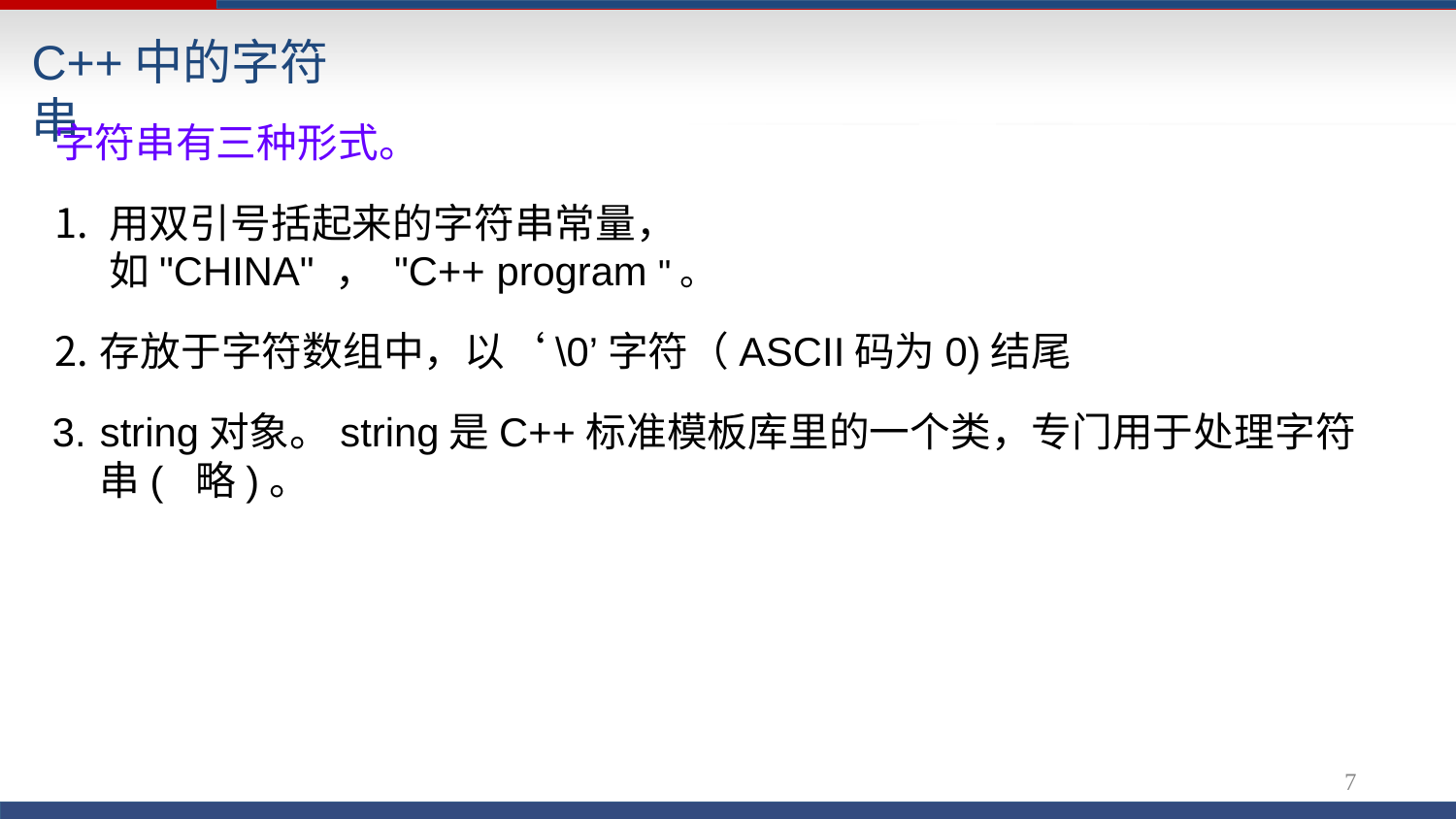

# C++中的字符串
字符串有三种形式。

用双引号括起来的字符串常量，
如"CHINA" ， "C++ program "。

存放于字符数组中，以‘\0’字符（ASCII码为0)结尾

string对象。string是C++标准模板库里的一个类，专门用于处理字符串(  略)。
7